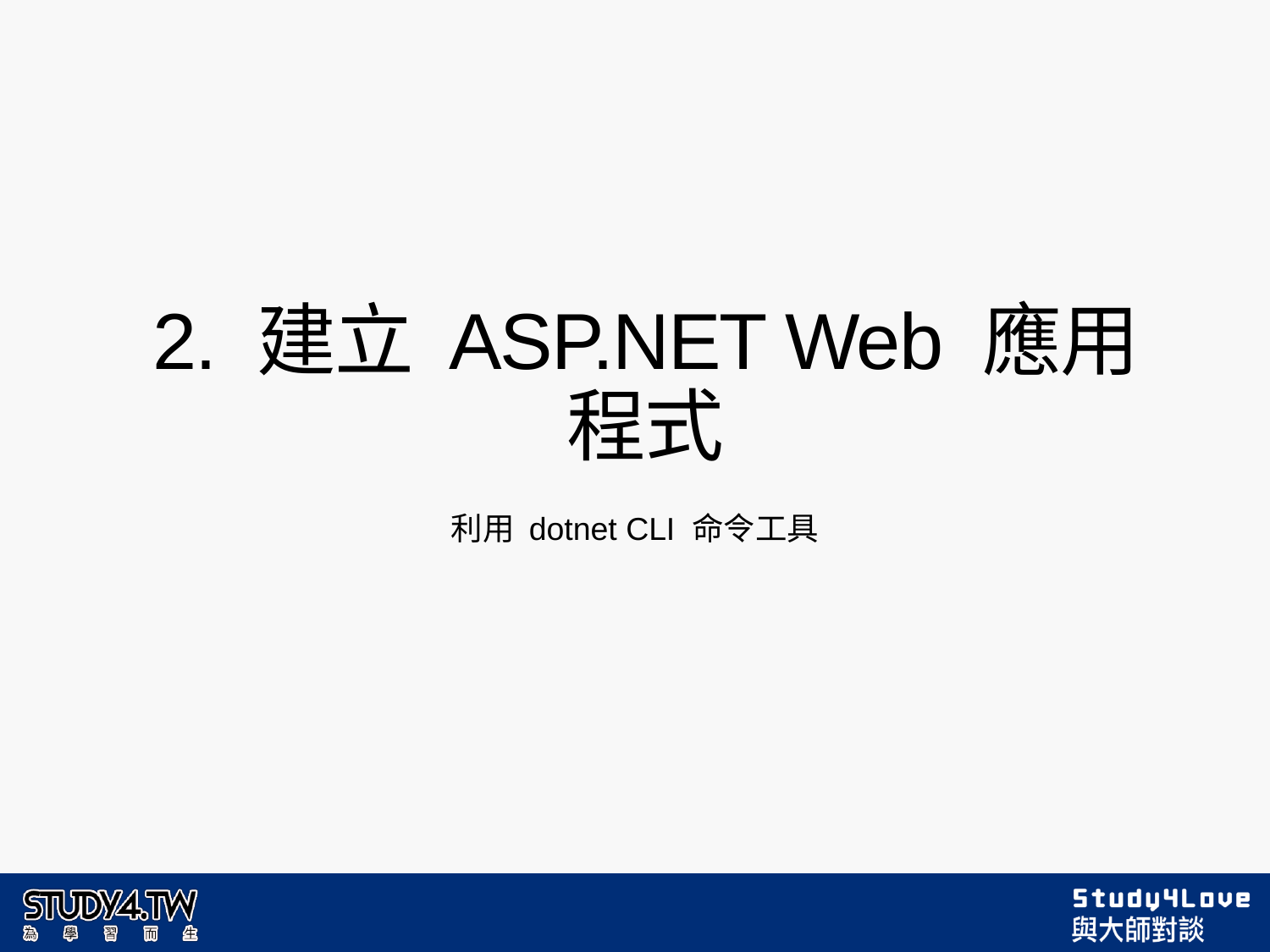

# 2. 建立 ASP.NET Web 應用程式
利用 dotnet CLI 命令工具